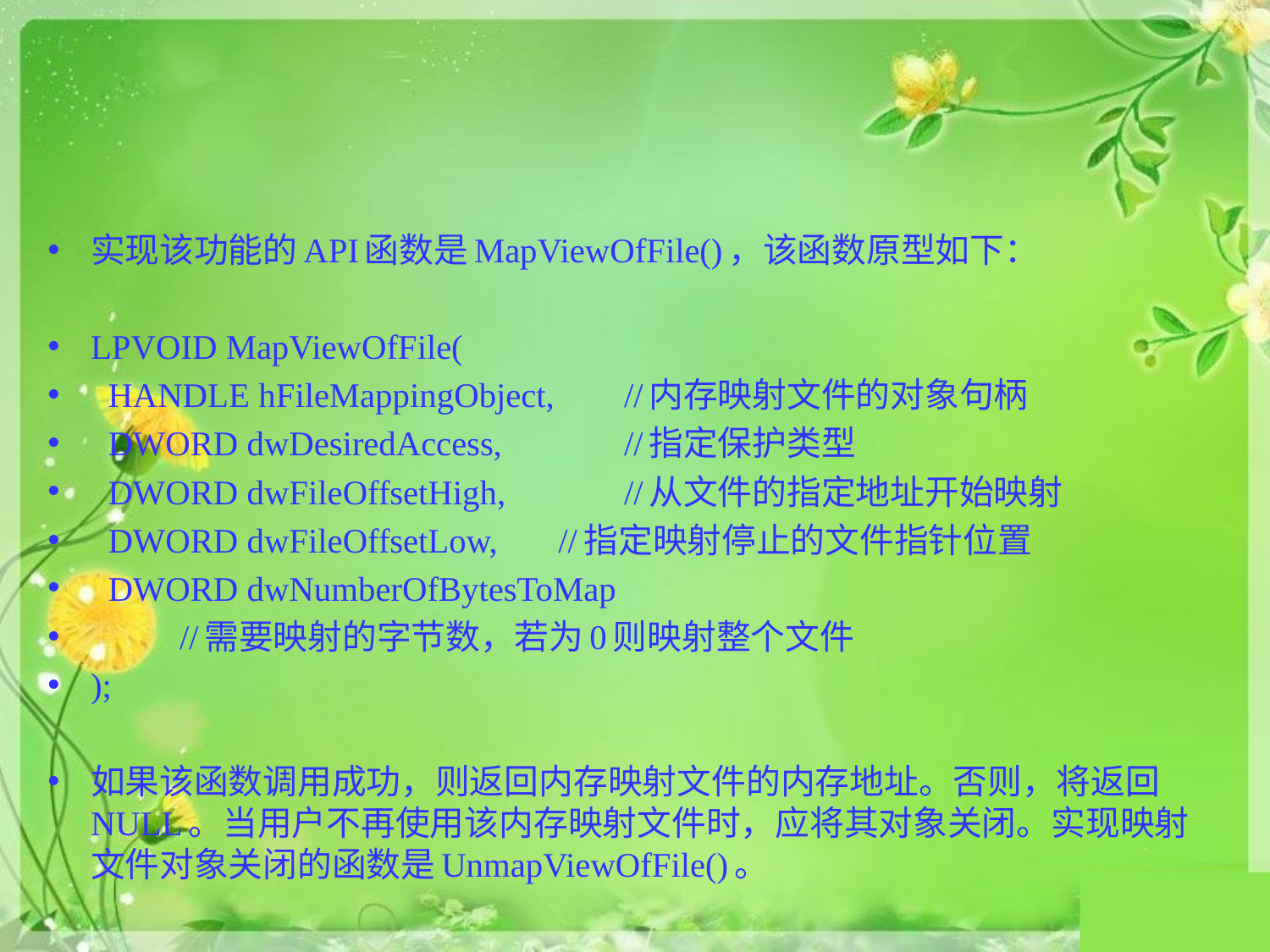

#
实现该功能的API函数是MapViewOfFile()，该函数原型如下：

LPVOID MapViewOfFile(
  HANDLE hFileMappingObject,  	//内存映射文件的对象句柄
  DWORD dwDesiredAccess,      			//指定保护类型
  DWORD dwFileOffsetHigh,     	//从文件的指定地址开始映射
  DWORD dwFileOffsetLow,       //指定映射停止的文件指针位置
  DWORD dwNumberOfBytesToMap
		//需要映射的字节数，若为0则映射整个文件
);

如果该函数调用成功，则返回内存映射文件的内存地址。否则，将返回NULL。当用户不再使用该内存映射文件时，应将其对象关闭。实现映射文件对象关闭的函数是UnmapViewOfFile()。